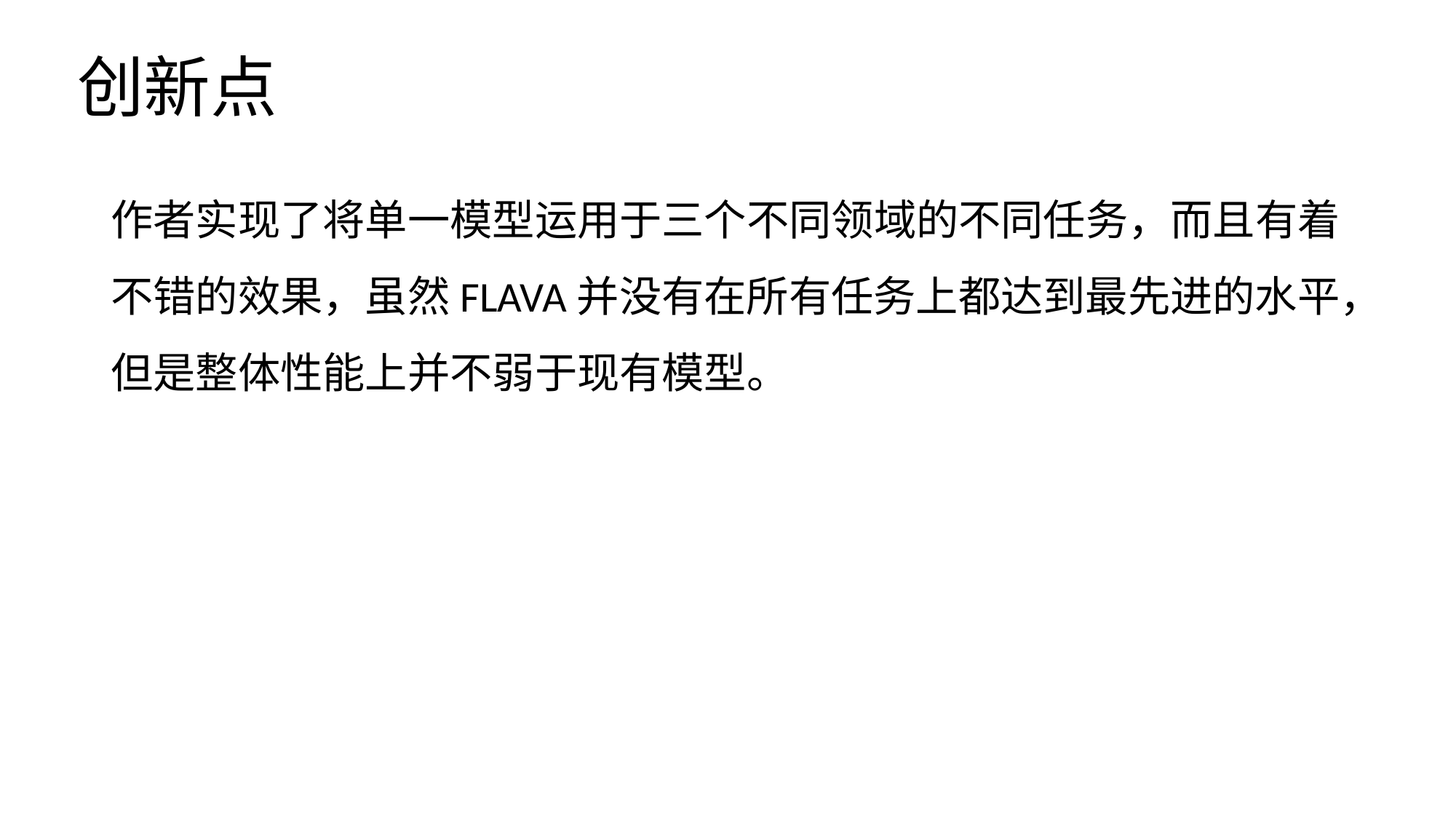

# 创新点
作者实现了将单一模型运用于三个不同领域的不同任务，而且有着不错的效果，虽然FLAVA并没有在所有任务上都达到最先进的水平，但是整体性能上并不弱于现有模型。